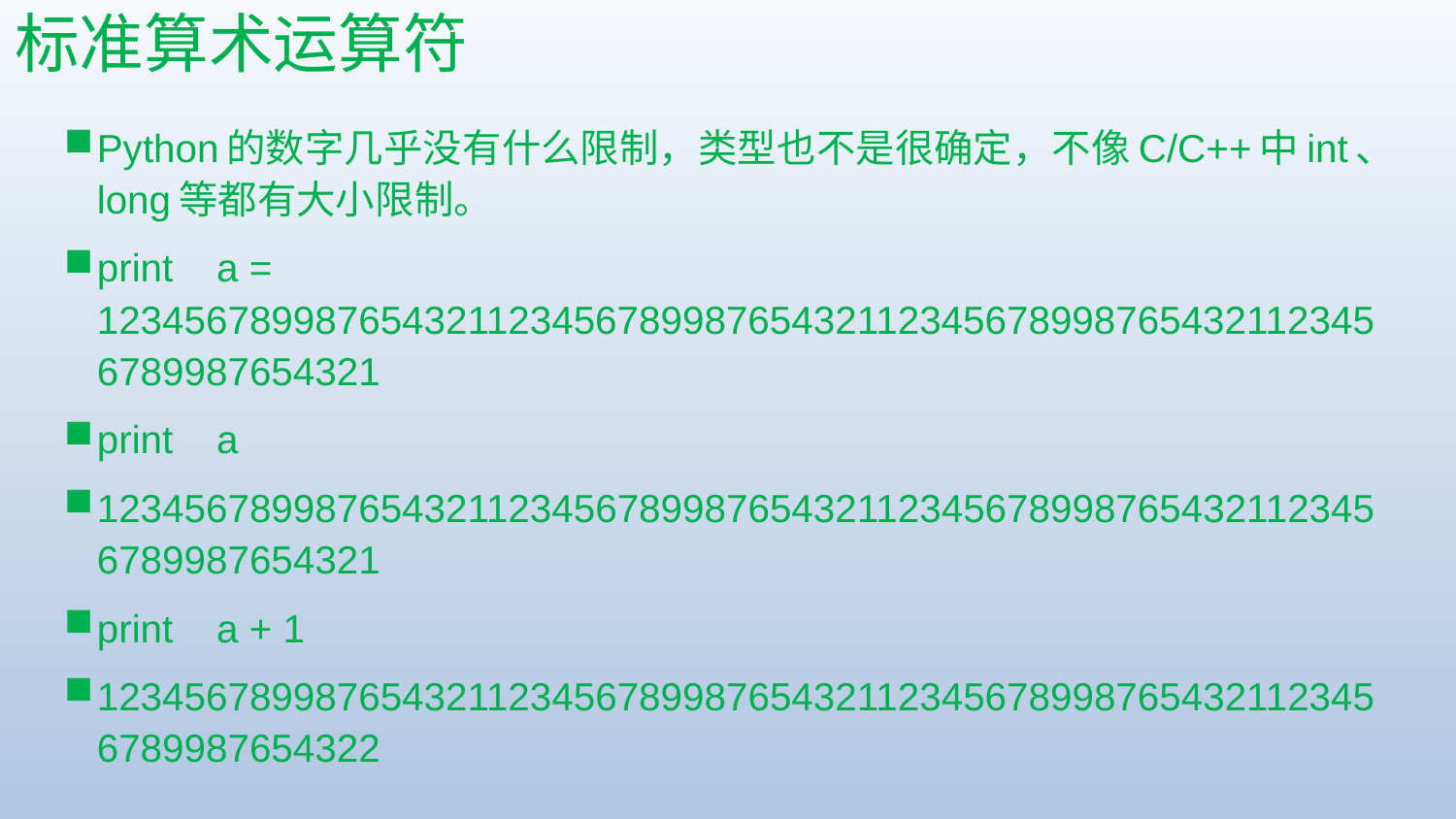

# 标准算术运算符
Python的数字几乎没有什么限制，类型也不是很确定，不像C/C++中int、long等都有大小限制。
print    a = 123456789987654321123456789987654321123456789987654321123456789987654321
print    a
123456789987654321123456789987654321123456789987654321123456789987654321
print    a + 1
123456789987654321123456789987654321123456789987654321123456789987654322